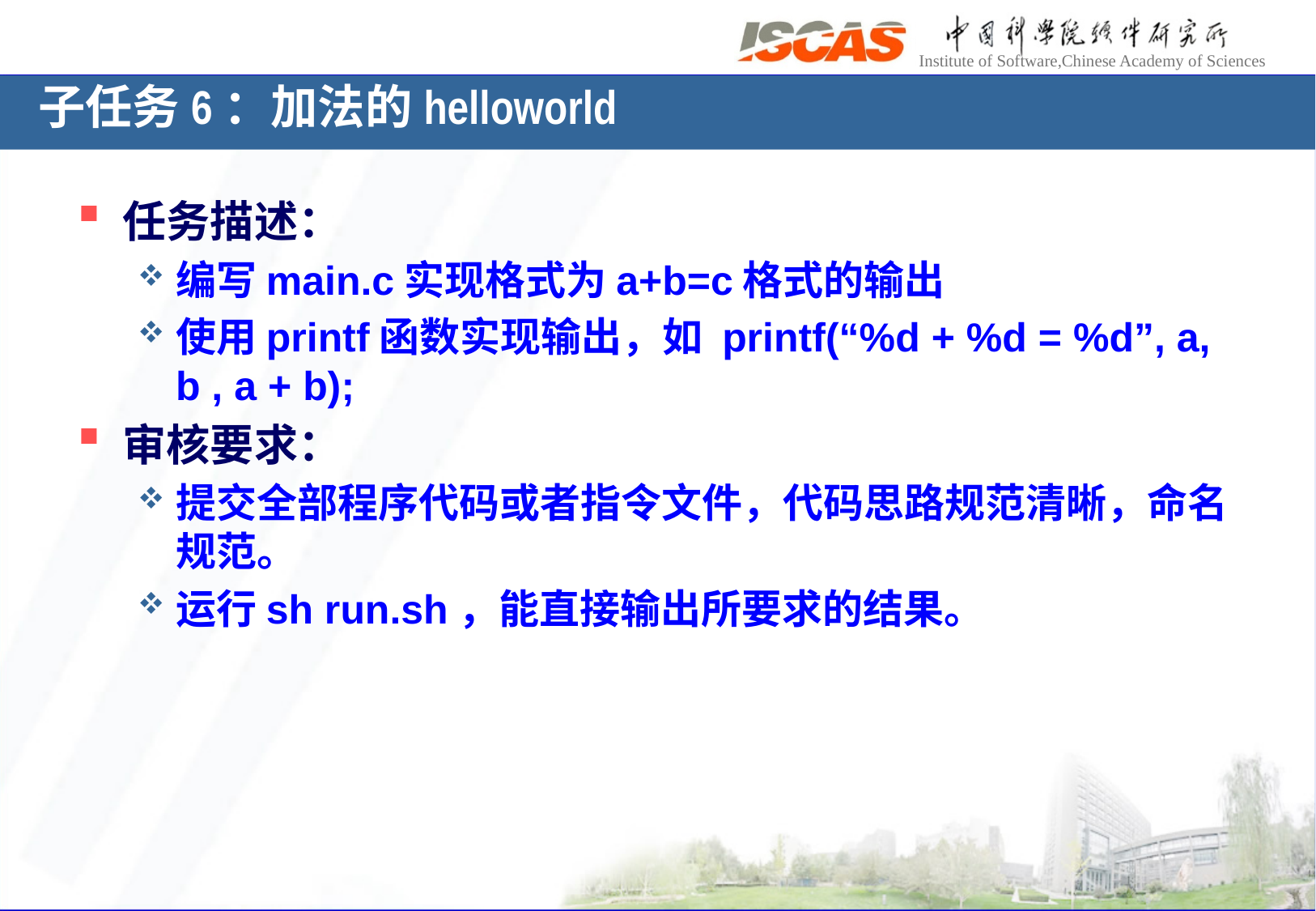

子任务6：加法的helloworld
任务描述：
编写main.c实现格式为a+b=c格式的输出
使用printf函数实现输出，如 printf(“%d + %d = %d”, a, b , a + b);
审核要求：
提交全部程序代码或者指令文件，代码思路规范清晰，命名规范。
运行sh run.sh，能直接输出所要求的结果。